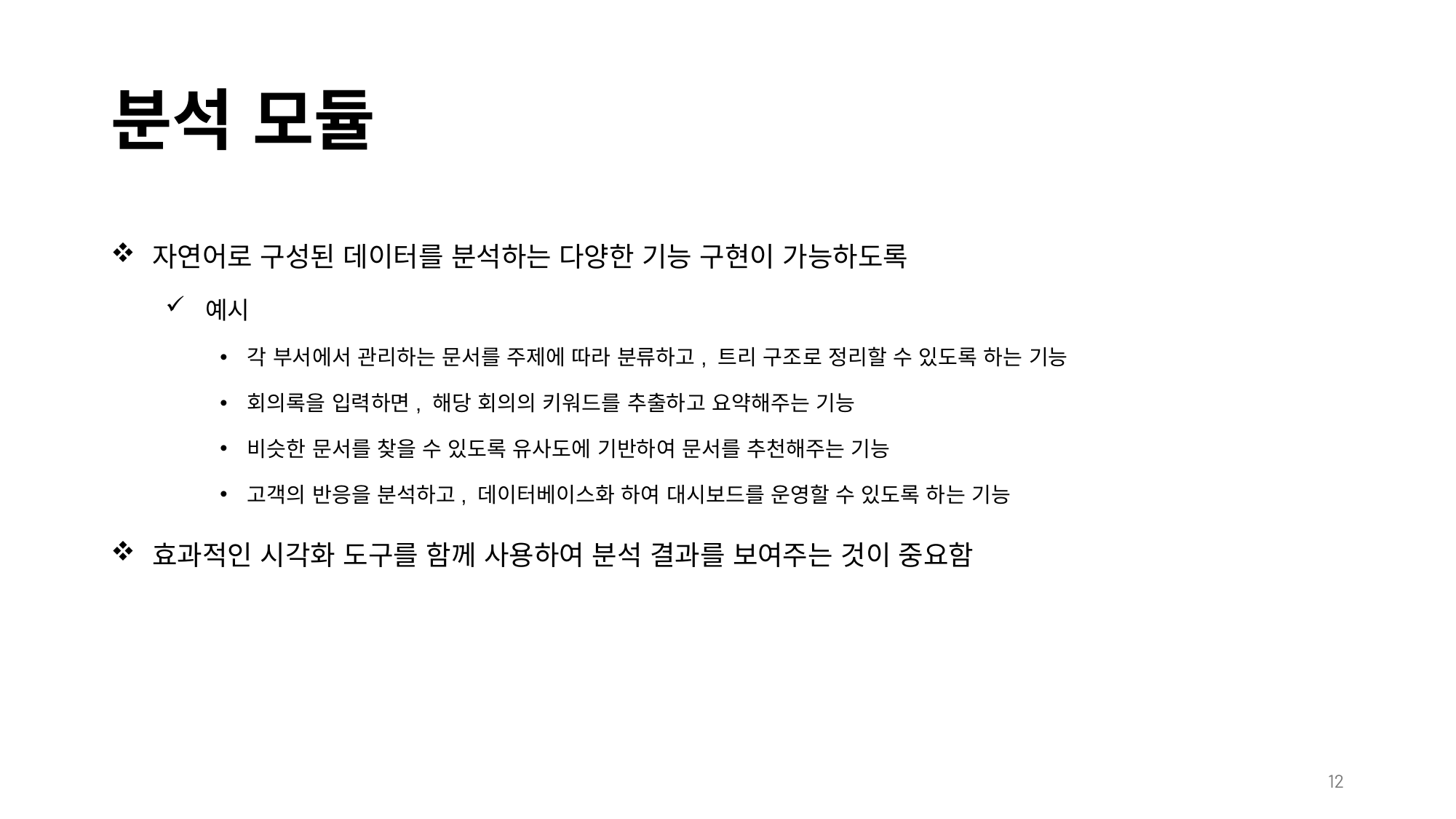

# 분석 모듈
 자연어로 구성된 데이터를 분석하는 다양한 기능 구현이 가능하도록
 예시
각 부서에서 관리하는 문서를 주제에 따라 분류하고, 트리 구조로 정리할 수 있도록 하는 기능
회의록을 입력하면, 해당 회의의 키워드를 추출하고 요약해주는 기능
비슷한 문서를 찾을 수 있도록 유사도에 기반하여 문서를 추천해주는 기능
고객의 반응을 분석하고, 데이터베이스화 하여 대시보드를 운영할 수 있도록 하는 기능
 효과적인 시각화 도구를 함께 사용하여 분석 결과를 보여주는 것이 중요함

12